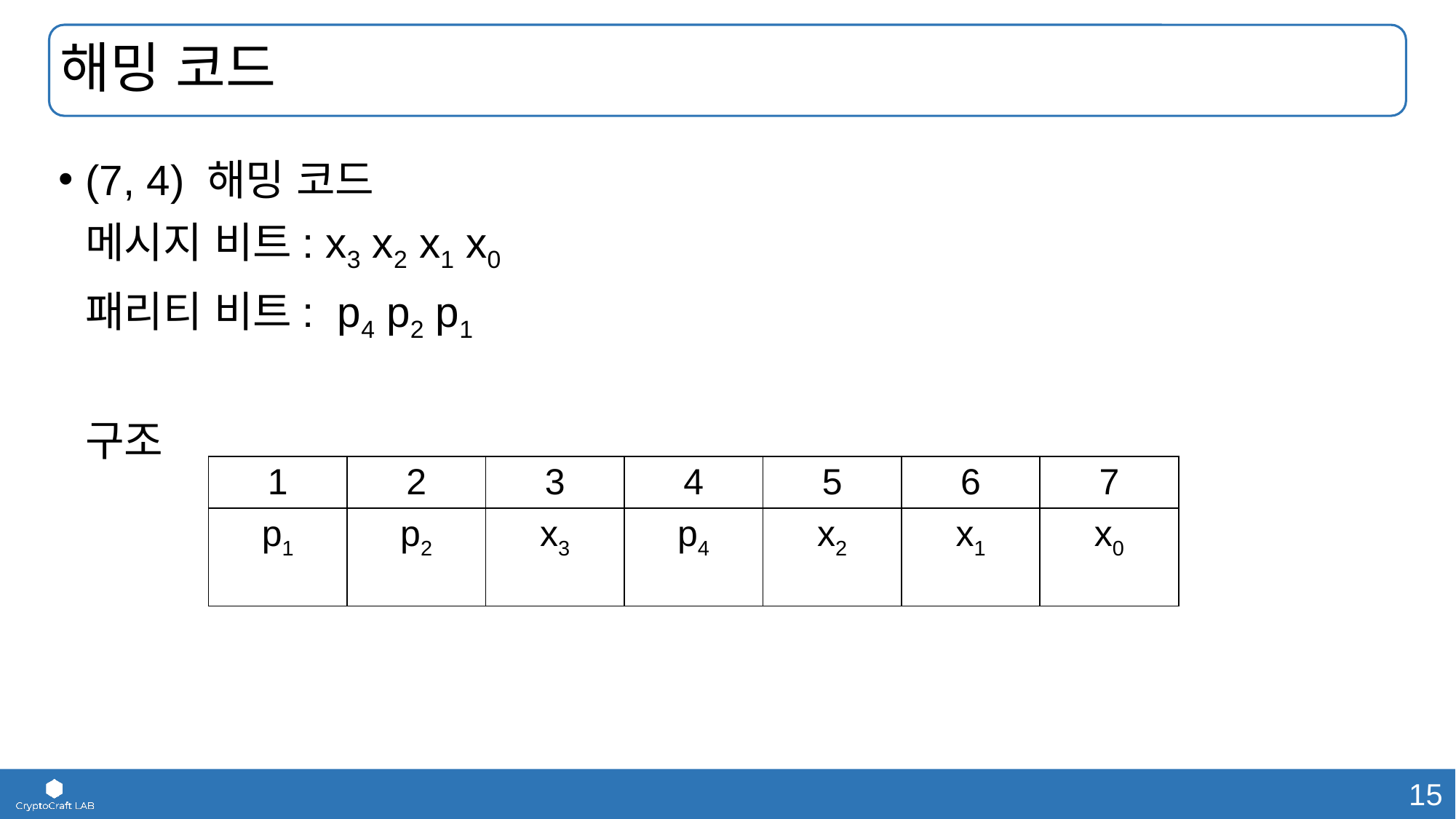

# 해밍 코드
(7, 4) 해밍 코드
메시지 비트: x3 x2 x1 x0
패리티 비트:  p4 p2 p1
구조
| 1 | 2 | 3 | 4 | 5 | 6 | 7 |
| --- | --- | --- | --- | --- | --- | --- |
| p1 | p2 | x3 | p4 | x2 | x1 | x0 |